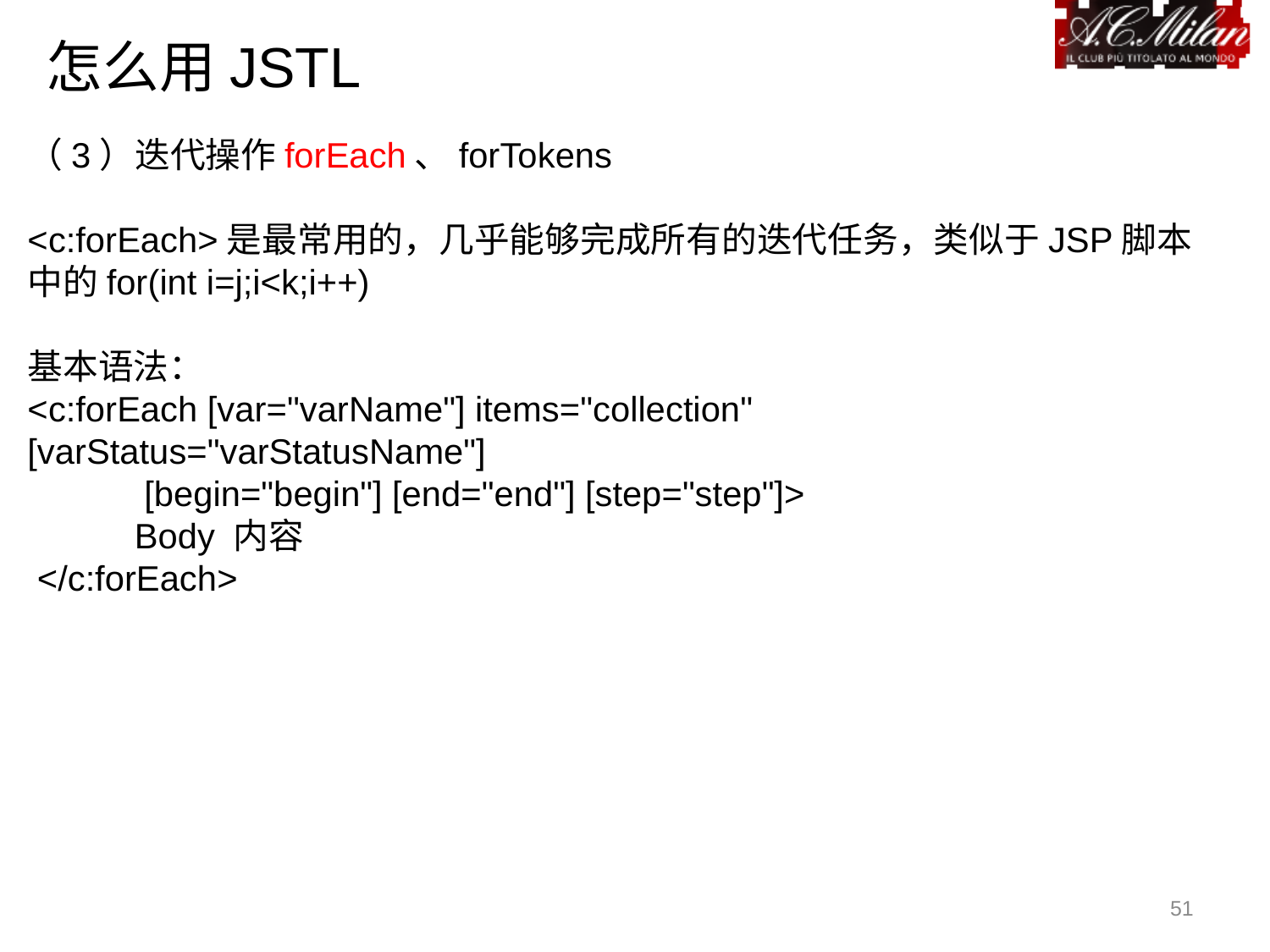

怎么用JSTL
（3）迭代操作forEach、forTokens

<c:forEach>是最常用的，几乎能够完成所有的迭代任务，类似于JSP脚本中的for(int i=j;i<k;i++)

基本语法：
<c:forEach [var="varName"] items="collection"  [varStatus="varStatusName"]
            [begin="begin"] [end="end"] [step="step"]>
           Body 内容
 </c:forEach>
51